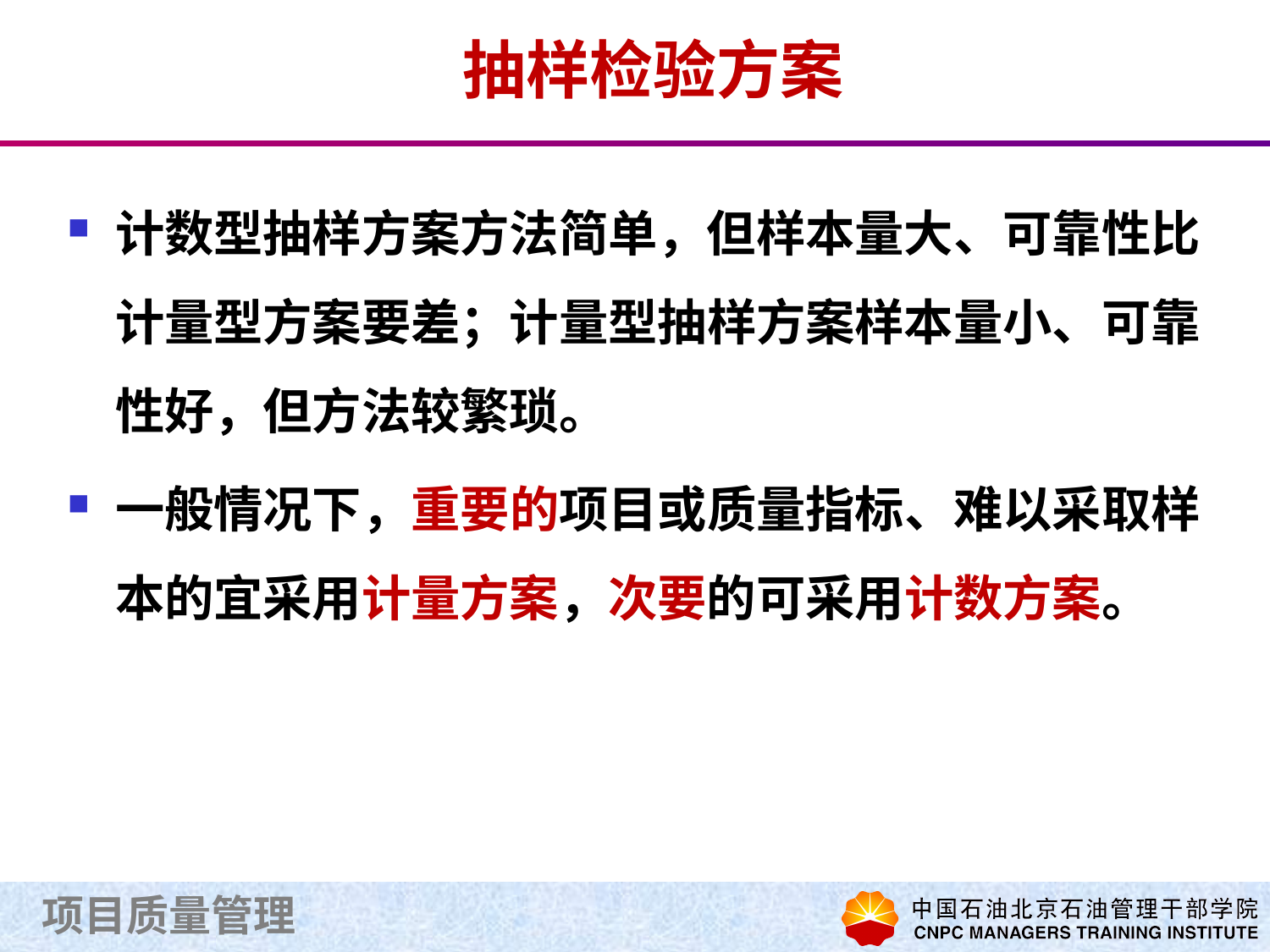

# 抽样检验方案
计数型抽样方案方法简单，但样本量大、可靠性比计量型方案要差；计量型抽样方案样本量小、可靠性好，但方法较繁琐。
一般情况下，重要的项目或质量指标、难以采取样本的宜采用计量方案，次要的可采用计数方案。